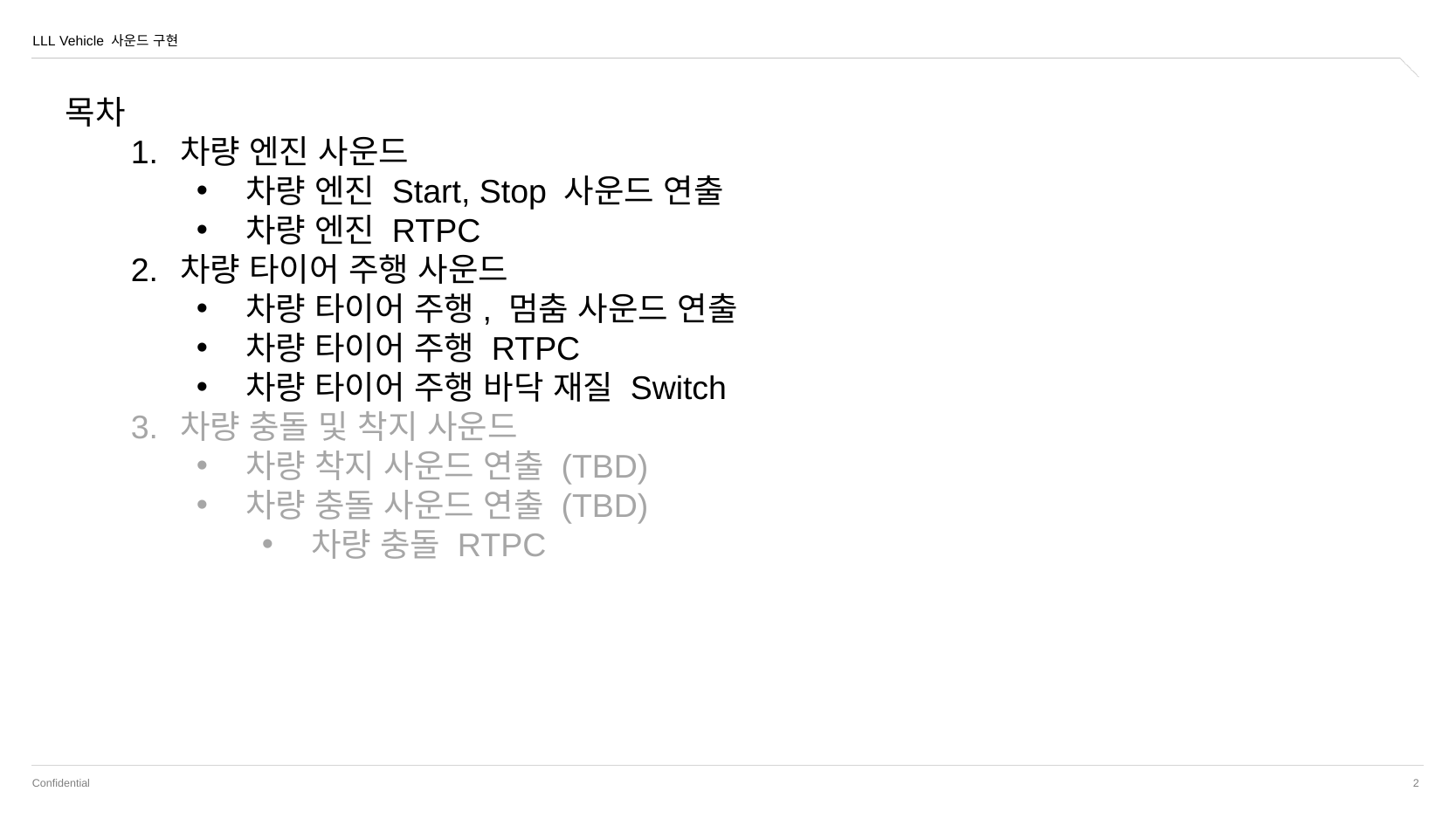

LLL Vehicle 사운드 구현
목차
차량 엔진 사운드
차량 엔진 Start, Stop 사운드 연출
차량 엔진 RTPC
차량 타이어 주행 사운드
차량 타이어 주행, 멈춤 사운드 연출
차량 타이어 주행 RTPC
차량 타이어 주행 바닥 재질 Switch
차량 충돌 및 착지 사운드
차량 착지 사운드 연출 (TBD)
차량 충돌 사운드 연출 (TBD)
차량 충돌 RTPC